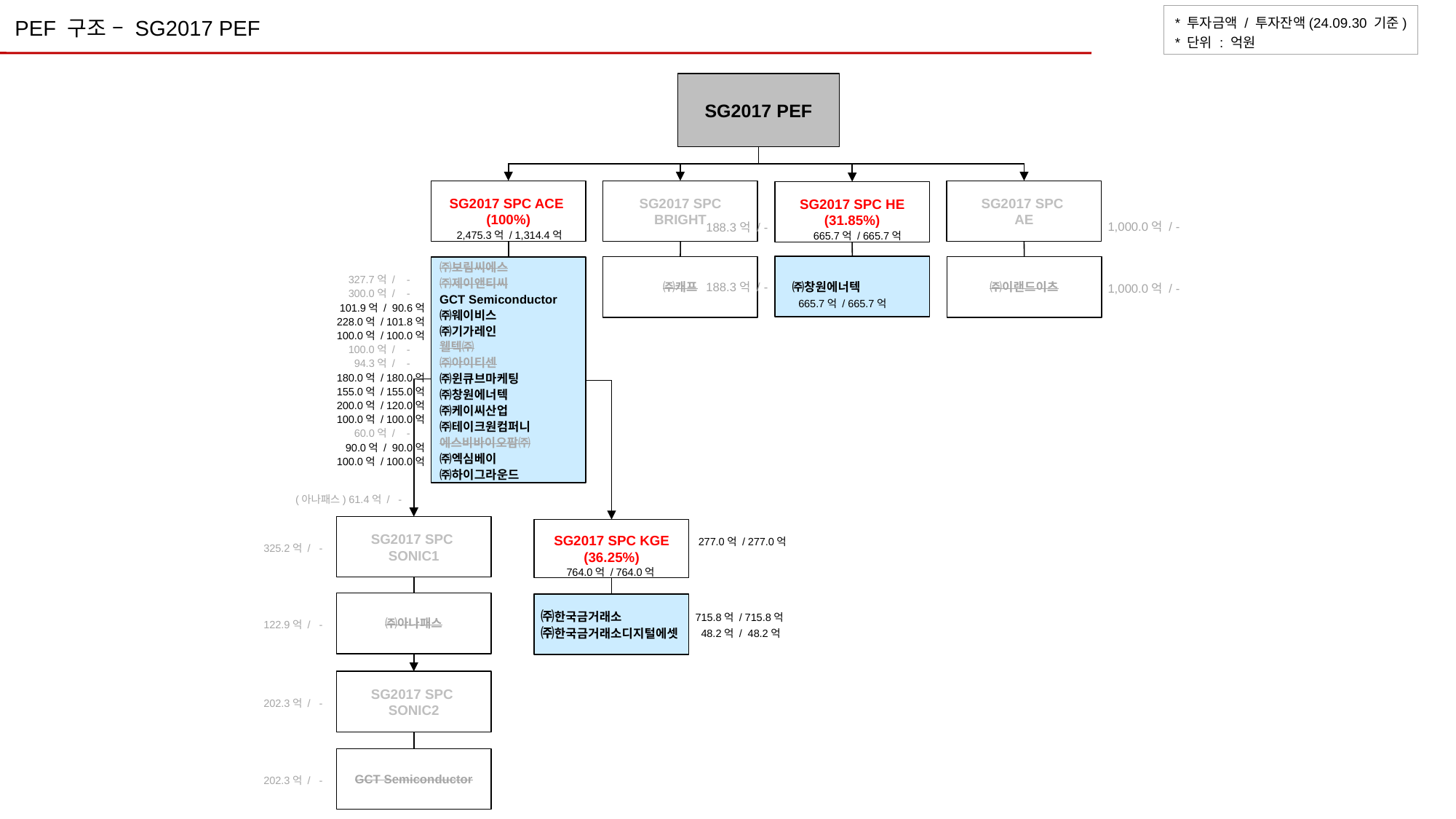

* 투자금액 / 투자잔액(24.09.30 기준)
* 단위 : 억원
PEF 구조 – SG2017 PEF

SG2017 PEF
SG2017 SPC ACE
(100%)
SG2017 SPC
BRIGHT
SG2017 SPC
AE
SG2017 SPC HE
(31.85%)
1,000.0억 / -
188.3억 / -
2,475.3억 / 1,314.4억
665.7억 / 665.7억
188.3억 / -
1,000.0억 / -
㈜창원에너텍
㈜이랜드이츠
㈜캐프
327.7억 /    -
300.0억 /    -
101.9억 /  90.6억
228.0억 / 101.8억
100.0억 / 100.0억
100.0억 /    -
94.3억 /    -
180.0억 / 180.0억
155.0억 / 155.0억
200.0억 / 120.0억
100.0억 / 100.0억
60.0억 /    -
90.0억 /  90.0억
100.0억 / 100.0억
㈜보림씨에스
㈜제이앤티씨
GCT Semiconductor
㈜웨이비스
㈜기가레인
웰텍㈜
㈜아이티센
㈜윈큐브마케팅
㈜창원에너텍
㈜케이씨산업
㈜테이크원컴퍼니
에스비바이오팜㈜
㈜엑심베이
㈜하이그라운드
665.7억 / 665.7억
(아나패스) 61.4억 /   -
277.0억 / 277.0억
325.2억 /   -
SG2017 SPC
SONIC1
SG2017 SPC KGE
(36.25%)
764.0억 / 764.0억
122.9억 /   -
㈜아나패스
㈜한국금거래소
㈜한국금거래소디지털에셋
715.8억 / 715.8억
  48.2억 /  48.2억
202.3억 /   -
SG2017 SPC
SONIC2
202.3억 /   -
GCT Semiconductor